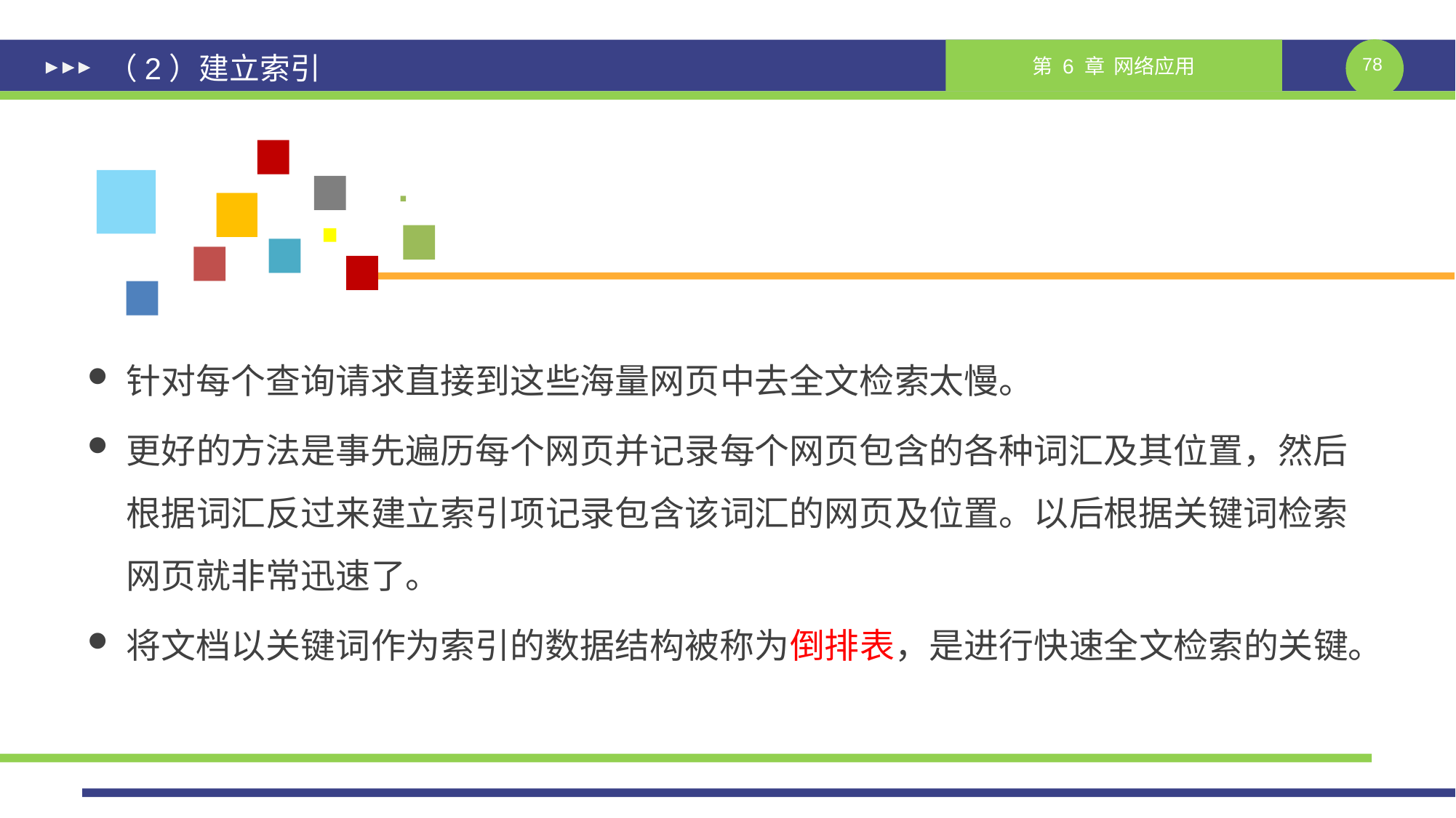

# （2）建立索引

针对每个查询请求直接到这些海量网页中去全文检索太慢。
更好的方法是事先遍历每个网页并记录每个网页包含的各种词汇及其位置，然后根据词汇反过来建立索引项记录包含该词汇的网页及位置。以后根据关键词检索网页就非常迅速了。
将文档以关键词作为索引的数据结构被称为倒排表，是进行快速全文检索的关键。

课件制作人：谢钧  谢希仁